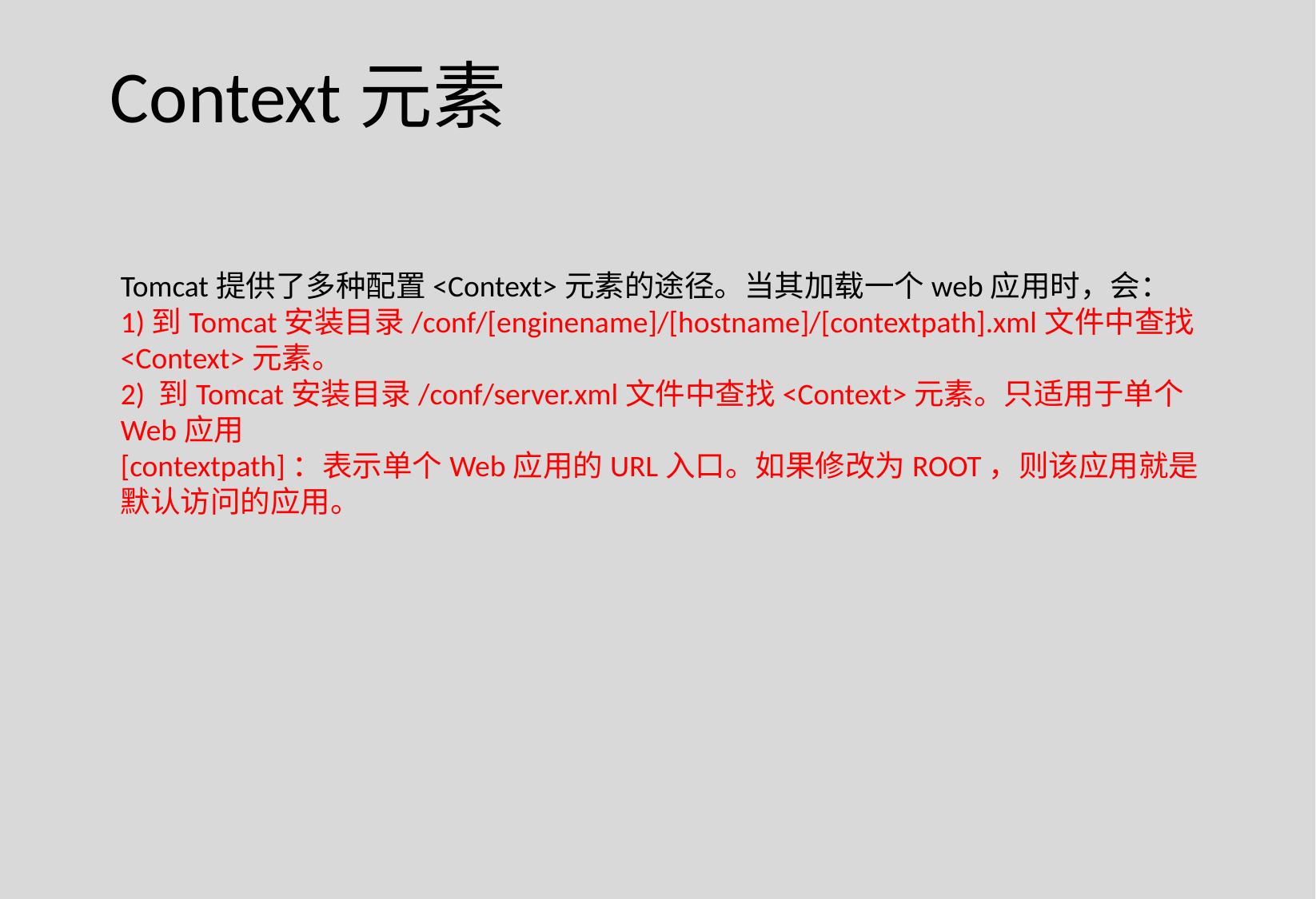

Context元素
Tomcat提供了多种配置<Context>元素的途径。当其加载一个web应用时，会：
1)到Tomcat安装目录/conf/[enginename]/[hostname]/[contextpath].xml文件中查找<Context>元素。
2) 到Tomcat安装目录/conf/server.xml文件中查找<Context>元素。只适用于单个Web应用
[contextpath]：表示单个Web应用的URL入口。如果修改为ROOT，则该应用就是默认访问的应用。